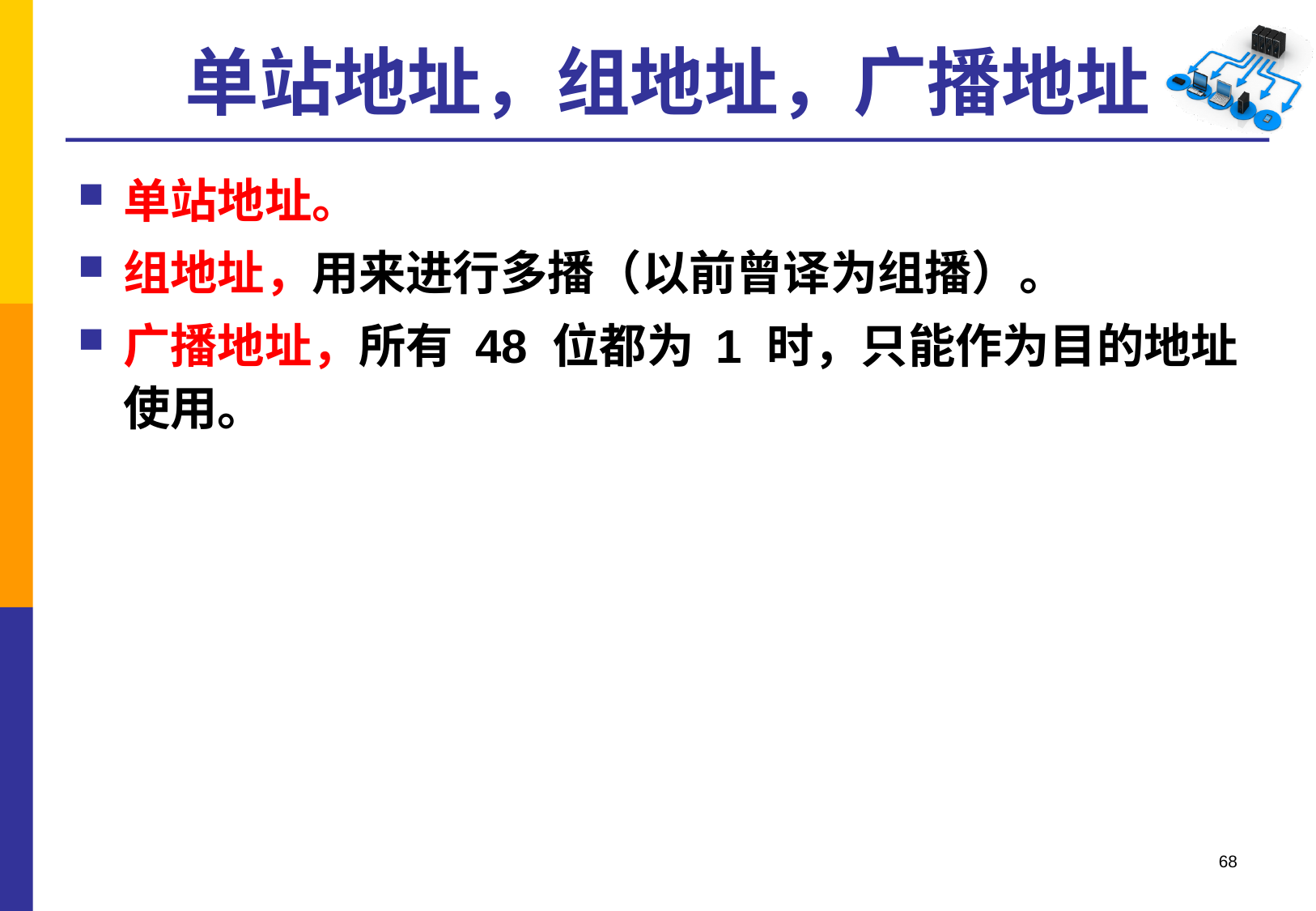

# 单站地址，组地址，广播地址
单站地址。
组地址，用来进行多播（以前曾译为组播）。
广播地址，所有 48 位都为 1 时，只能作为目的地址使用。
68